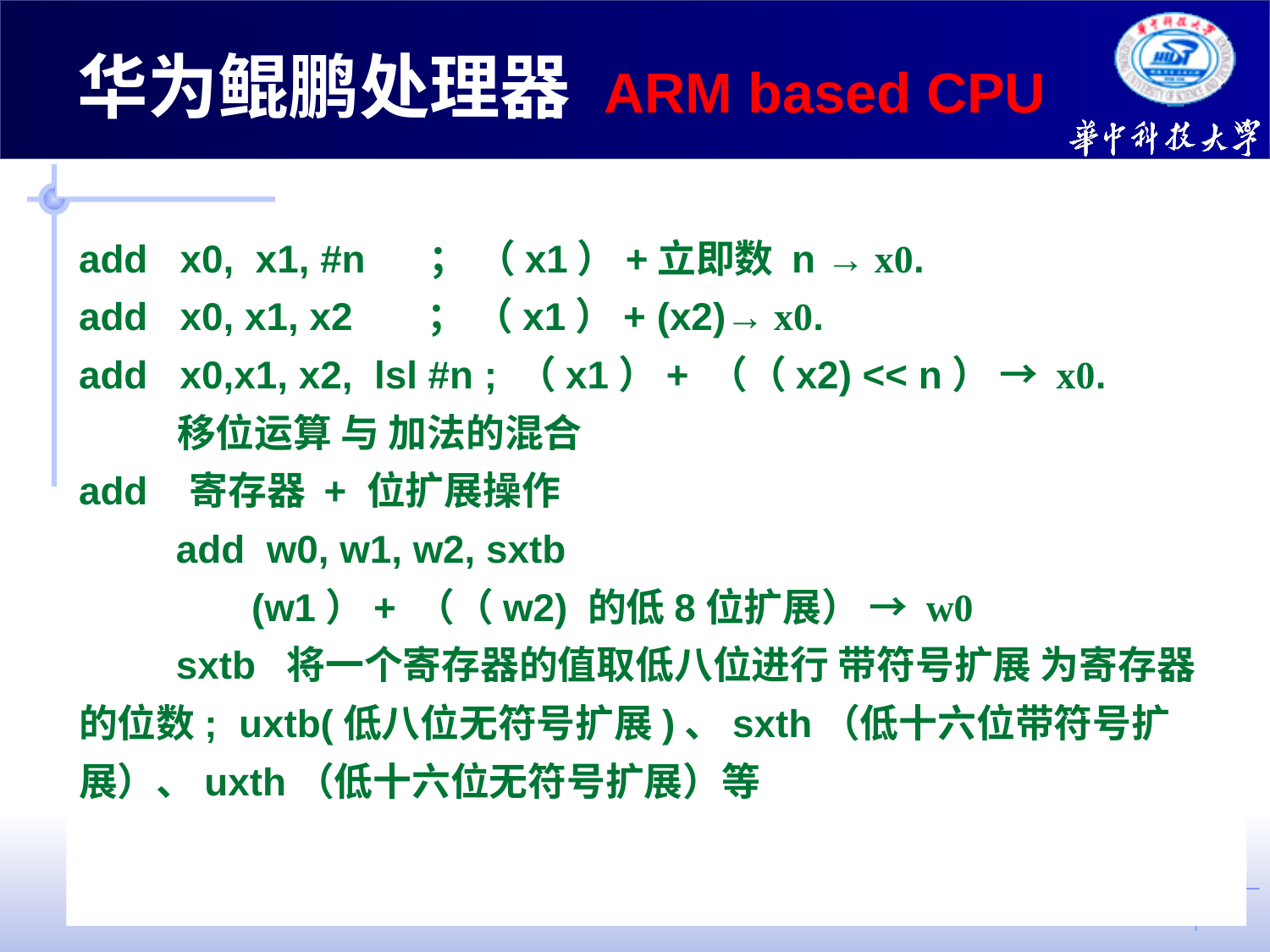

华为鲲鹏处理器 ARM based CPU
add   x0,  x1, #n     ； （x1）+立即数 n → x0.
add   x0, x1, x2      ； （x1）+ (x2)→ x0.
add   x0,x1, x2,  lsl #n ; （x1）+ （（x2) << n） → x0.
          移位运算 与 加法的混合
add   寄存器 + 位扩展操作
         add  w0, w1, w2, sxtb
                (w1）+ （（w2) 的低8位扩展） → w0
         sxtb  将一个寄存器的值取低八位进行 带符号扩展 为寄存器的位数;  uxtb(低八位无符号扩展)、sxth（低十六位带符号扩展）、uxth（低十六位无符号扩展）等